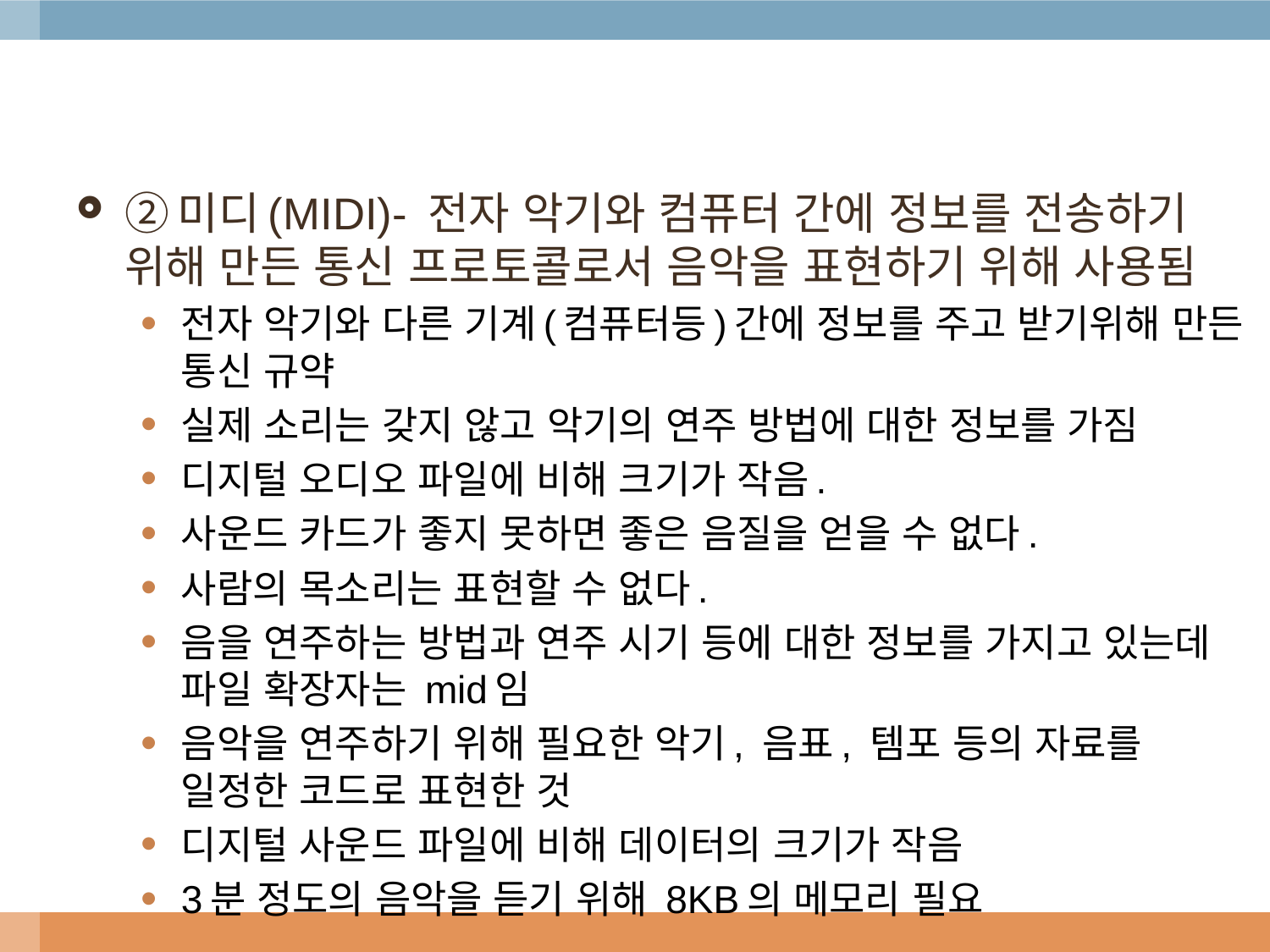

#
②미디(MIDI)- 전자 악기와 컴퓨터 간에 정보를 전송하기 위해 만든 통신 프로토콜로서 음악을 표현하기 위해 사용됨
전자 악기와 다른 기계(컴퓨터등)간에 정보를 주고 받기위해 만든 통신 규약
실제 소리는 갖지 않고 악기의 연주 방법에 대한 정보를 가짐
디지털 오디오 파일에 비해 크기가 작음.
사운드 카드가 좋지 못하면 좋은 음질을 얻을 수 없다.
사람의 목소리는 표현할 수 없다.
음을 연주하는 방법과 연주 시기 등에 대한 정보를 가지고 있는데 파일 확장자는 mid임
음악을 연주하기 위해 필요한 악기, 음표, 템포 등의 자료를 일정한 코드로 표현한 것
디지털 사운드 파일에 비해 데이터의 크기가 작음
3분 정도의 음악을 듣기 위해 8KB의 메모리 필요